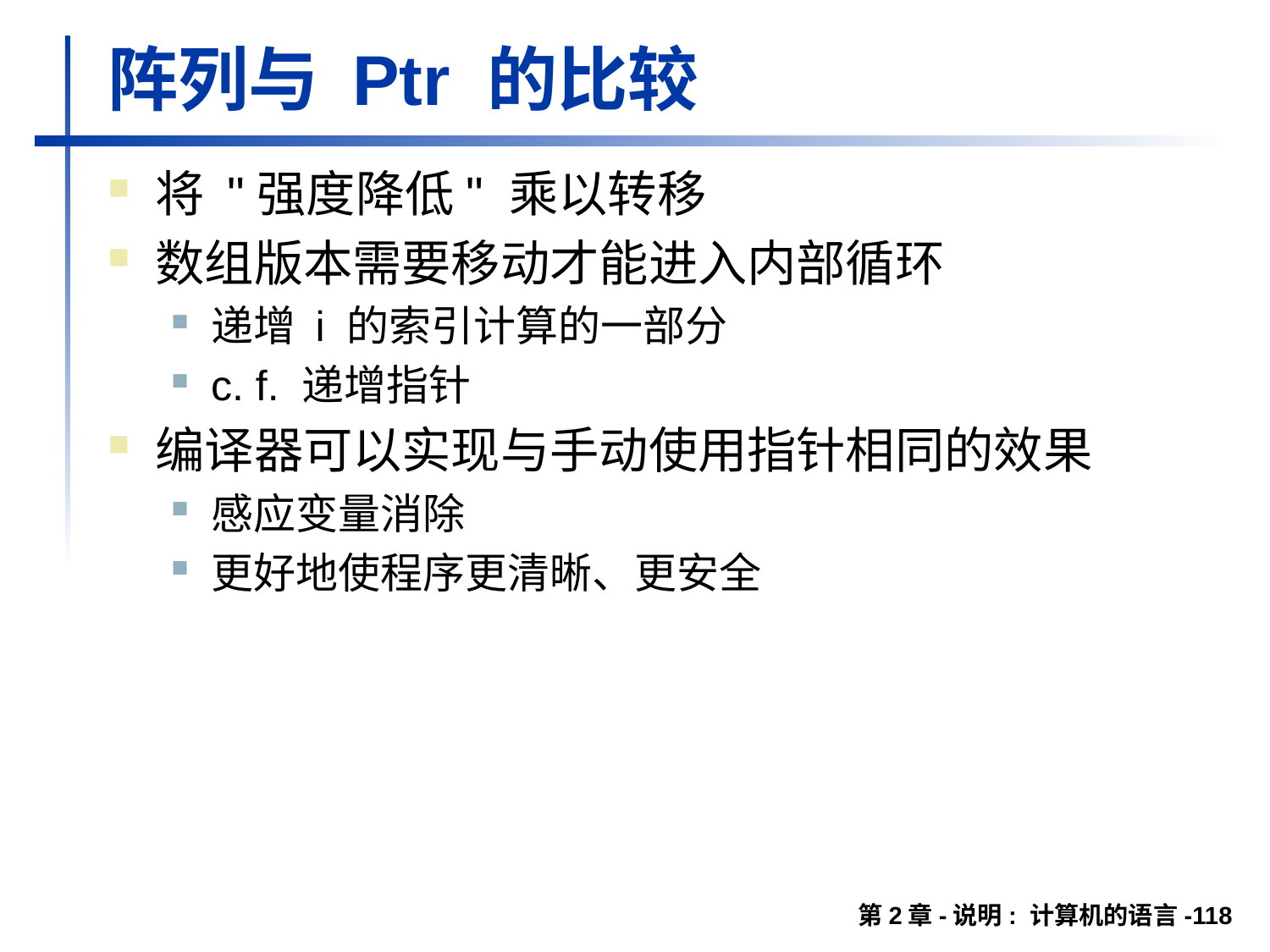

# 阵列与 Ptr 的比较
将 "强度降低" 乘以转移
数组版本需要移动才能进入内部循环
递增 i 的索引计算的一部分
c. f. 递增指针
编译器可以实现与手动使用指针相同的效果
感应变量消除
更好地使程序更清晰、更安全
第2章-说明: 计算机的语言-118